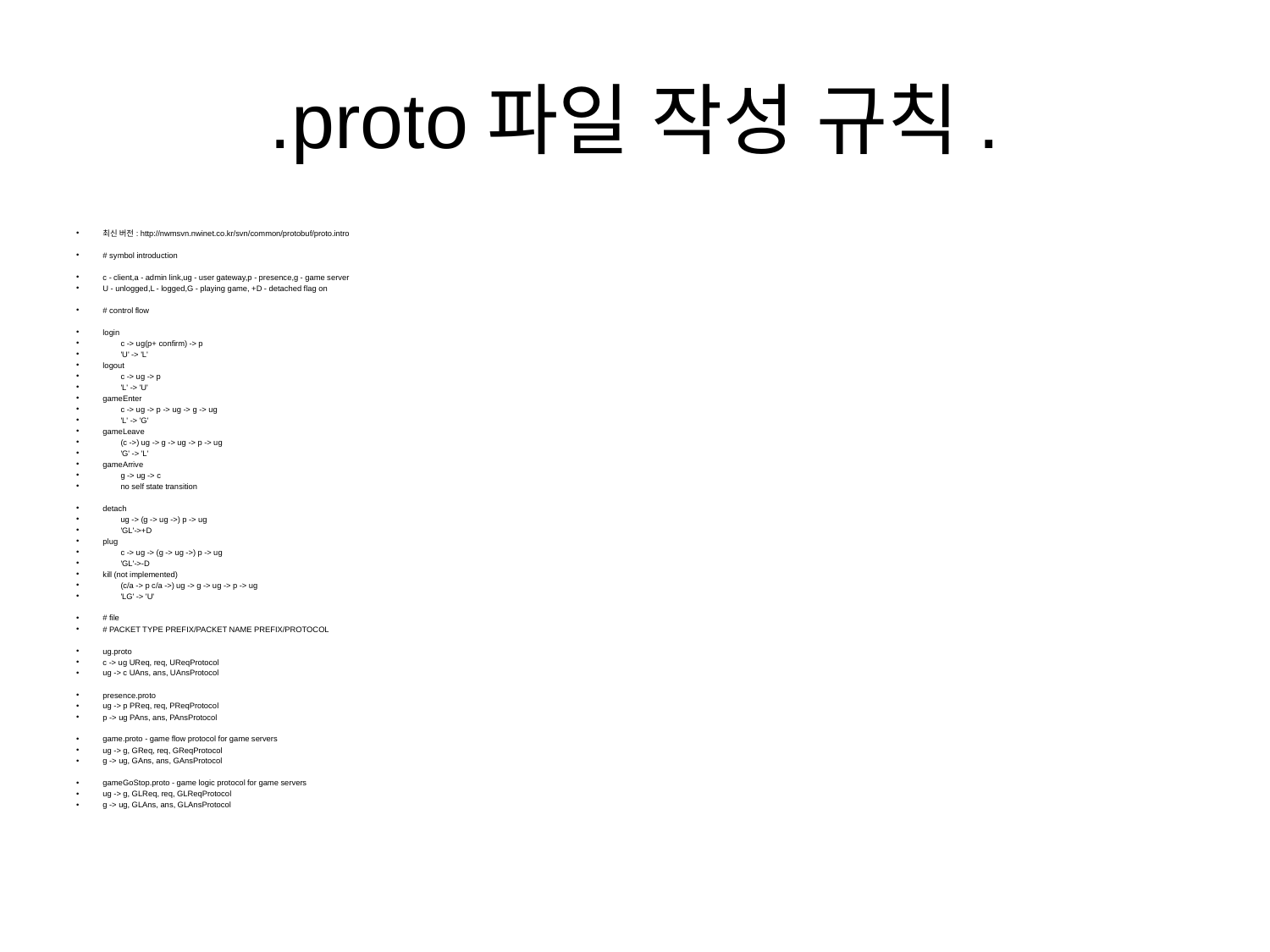

# .proto파일 작성 규칙.
최신 버전 : http://nwmsvn.nwinet.co.kr/svn/common/protobuf/proto.intro

# symbol introduction

c - client,a - admin link,ug - user gateway,p - presence,g - game server
U - unlogged,L - logged,G - playing game, +D - detached flag on

# control flow

login
	c -> ug(p+ confirm) -> p
	'U' -> 'L'
logout
	c -> ug -> p
	'L' -> 'U'
gameEnter
	c -> ug -> p -> ug -> g -> ug
	'L' -> 'G'
gameLeave
	(c ->) ug -> g -> ug -> p -> ug
	'G' -> 'L'
gameArrive
	g -> ug -> c
	no self state transition

detach
	ug -> (g -> ug ->) p -> ug
	'GL'->+D
plug
	c -> ug -> (g -> ug ->) p -> ug
	'GL'->-D
kill (not implemented)
	(c/a -> p c/a ->) ug -> g -> ug -> p -> ug
	'LG' -> 'U'

# file
# PACKET TYPE PREFIX/PACKET NAME PREFIX/PROTOCOL

ug.proto
c -> ug UReq, req, UReqProtocol
ug -> c UAns, ans, UAnsProtocol

presence.proto
ug -> p PReq, req, PReqProtocol
p -> ug PAns, ans, PAnsProtocol

game.proto - game flow protocol for game servers
ug -> g, GReq, req, GReqProtocol
g -> ug, GAns, ans, GAnsProtocol

gameGoStop.proto - game logic protocol for game servers
ug -> g, GLReq, req, GLReqProtocol
g -> ug, GLAns, ans, GLAnsProtocol